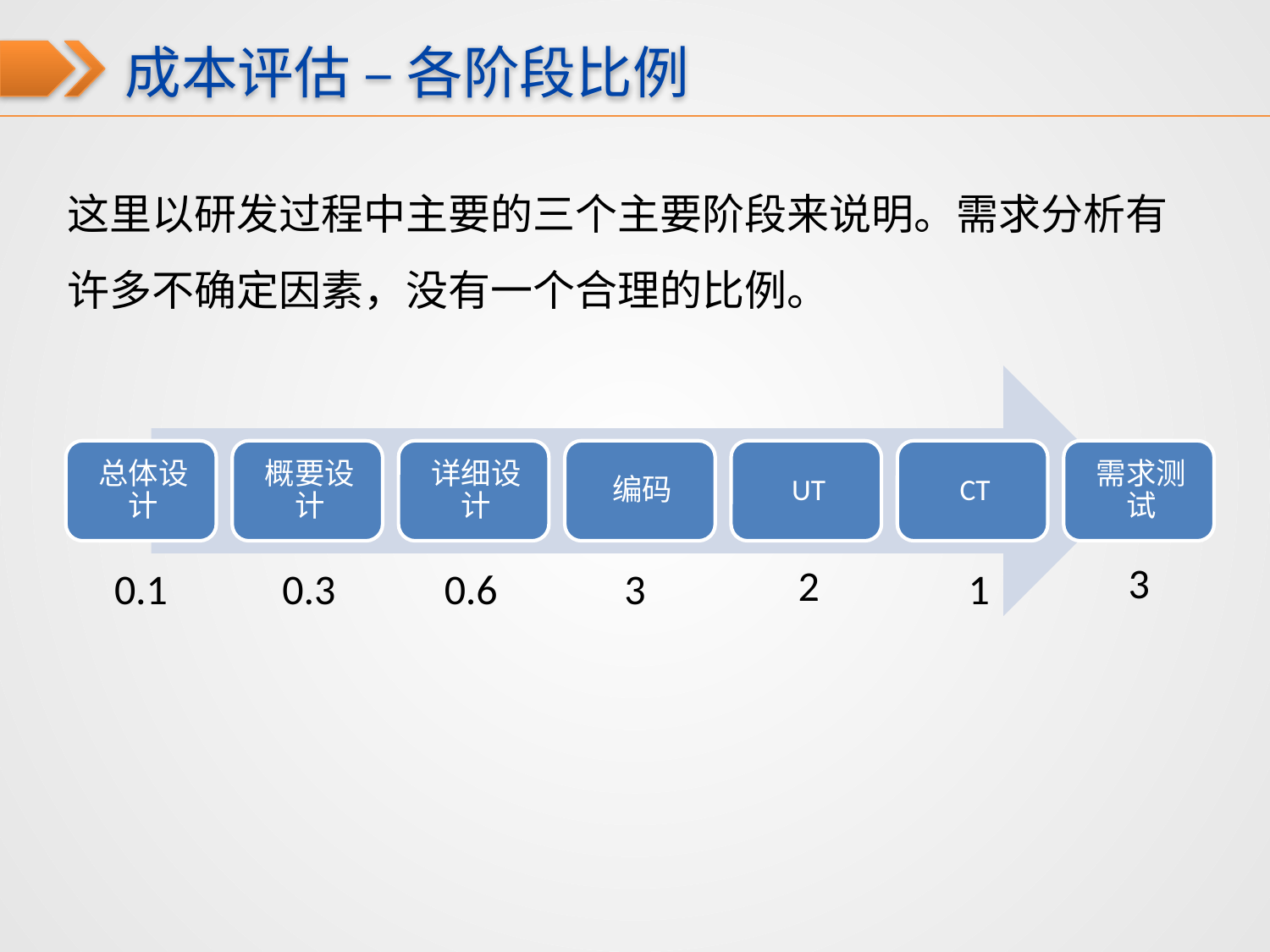

成本评估 – 各阶段比例

这里以研发过程中主要的三个主要阶段来说明。需求分析有许多不确定因素，没有一个合理的比例。
总体设计
概要设计
详细设计
编码
UT
CT
需求测试
3
2
3
0.6
0.1
0.3
1